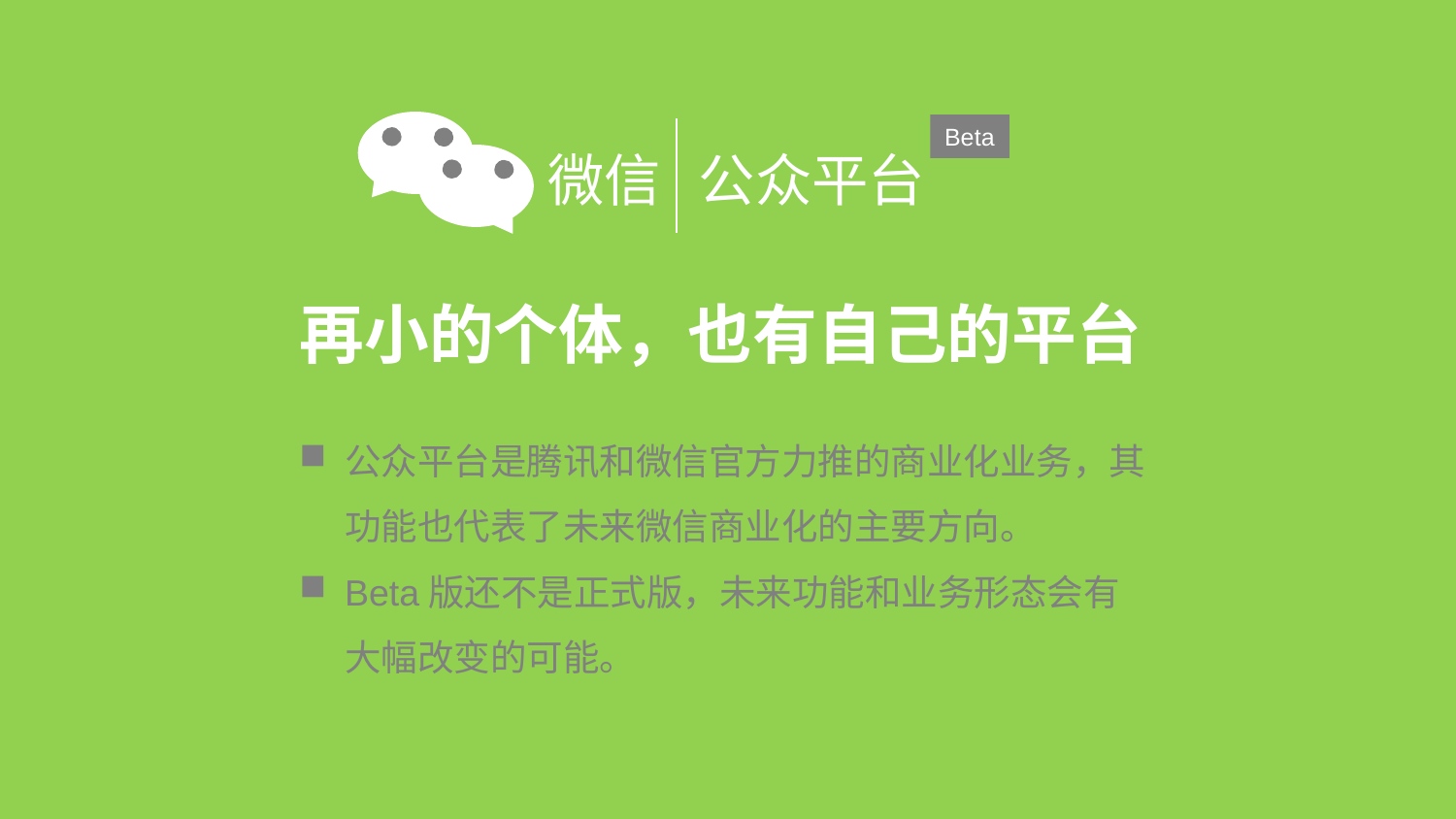

微信   公众平台

Beta
再小的个体，也有自己的平台
公众平台是腾讯和微信官方力推的商业化业务，其功能也代表了未来微信商业化的主要方向。
Beta版还不是正式版，未来功能和业务形态会有大幅改变的可能。